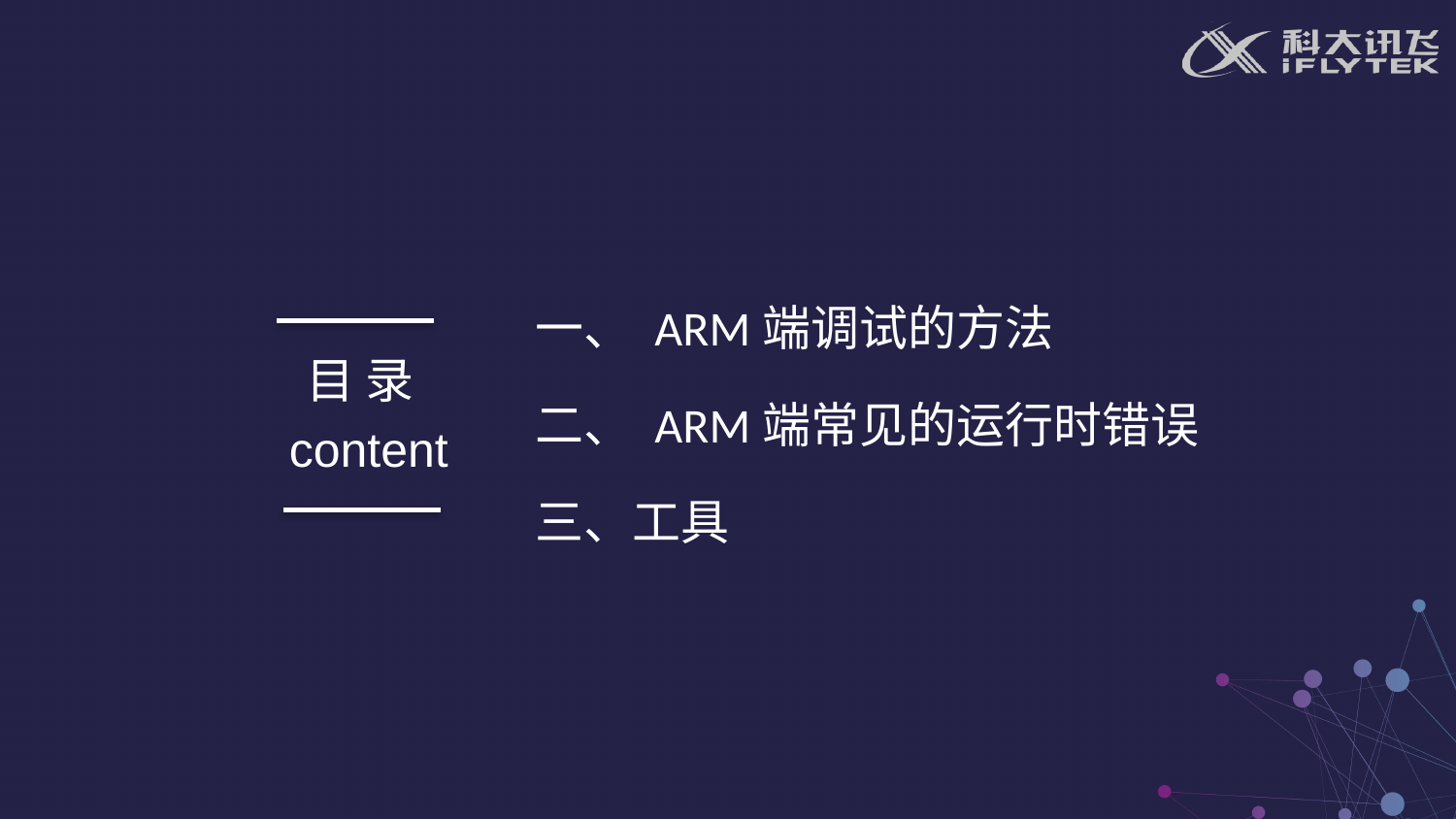

一、 ARM端调试的方法
二、 ARM端常见的运行时错误
三、工具
目 录
content